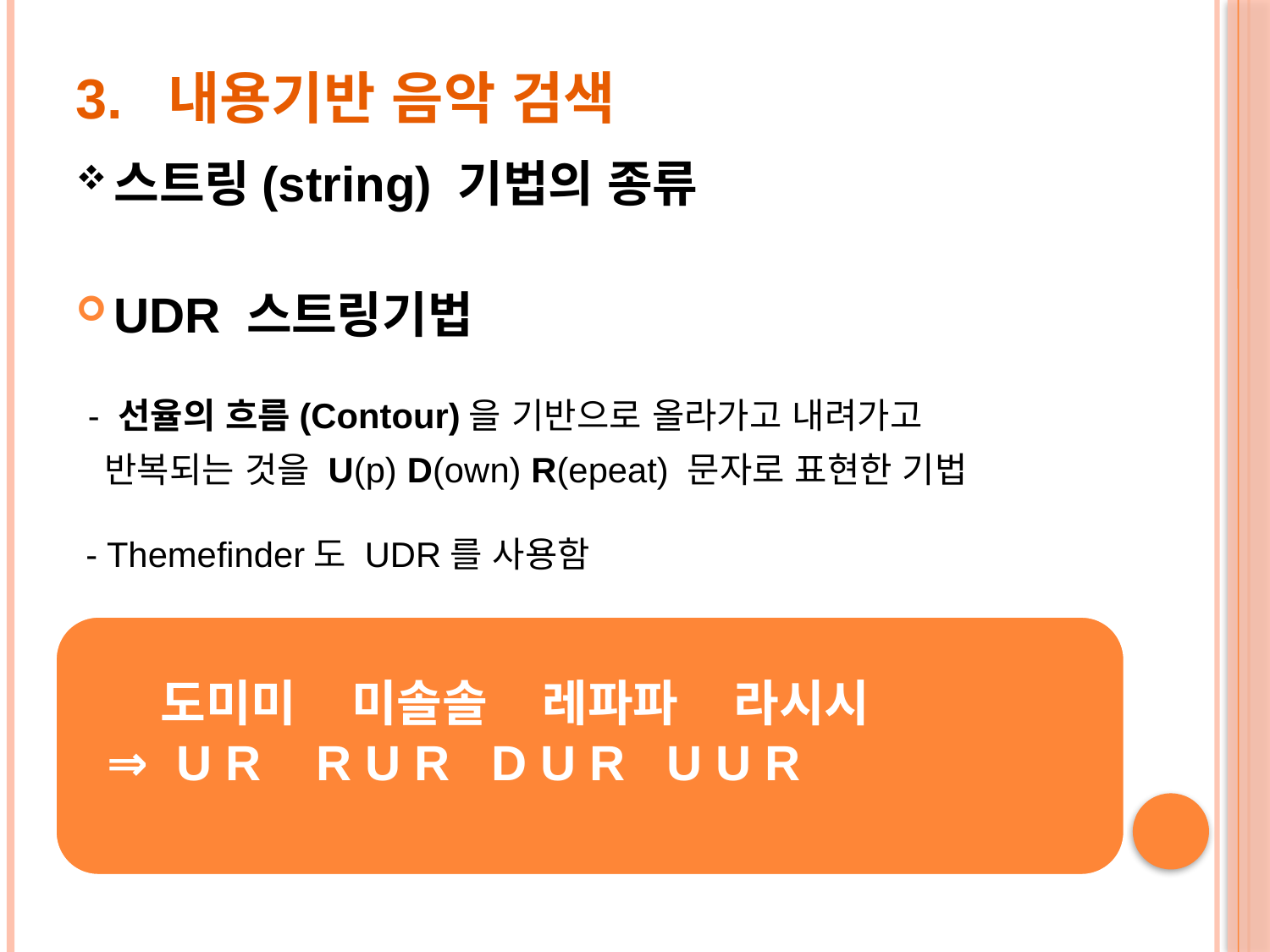

# 3.  내용기반 음악 검색
스트링(string) 기법의 종류

UDR 스트링기법

 - 선율의 흐름(Contour)을 기반으로 올라가고 내려가고
  반복되는 것을 U(p) D(own) R(epeat) 문자로 표현한 기법

 - Themefinder도 UDR를 사용함

   도미미    미솔솔    레파파    라시시
⇒  U R    R U R   D U R   U U R